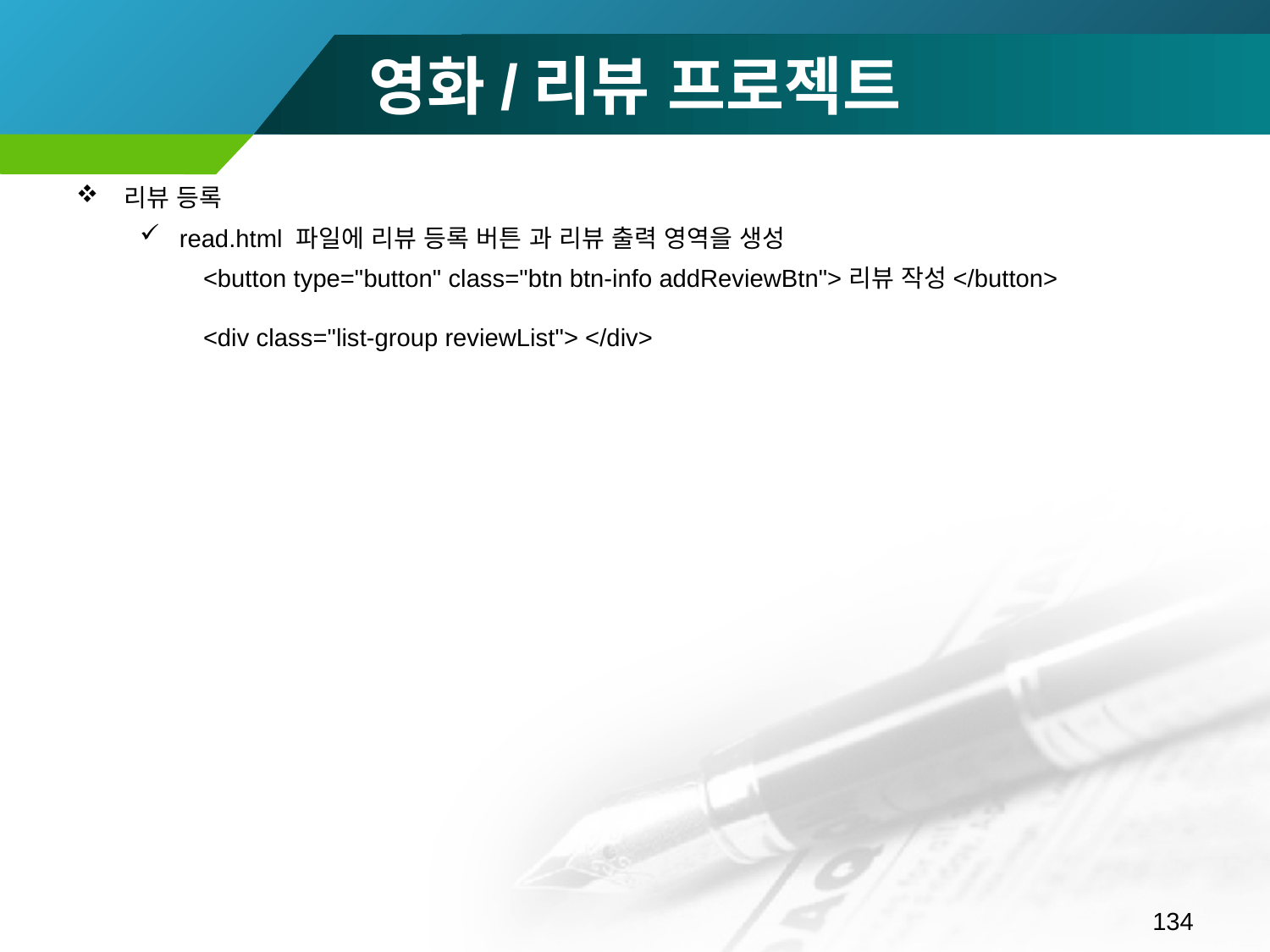

# 영화/리뷰 프로젝트
리뷰 등록
read.html 파일에 리뷰 등록 버튼 과 리뷰 출력 영역을 생성
<button type="button" class="btn btn-info addReviewBtn">리뷰 작성</button>

<div class="list-group reviewList"> </div>
134